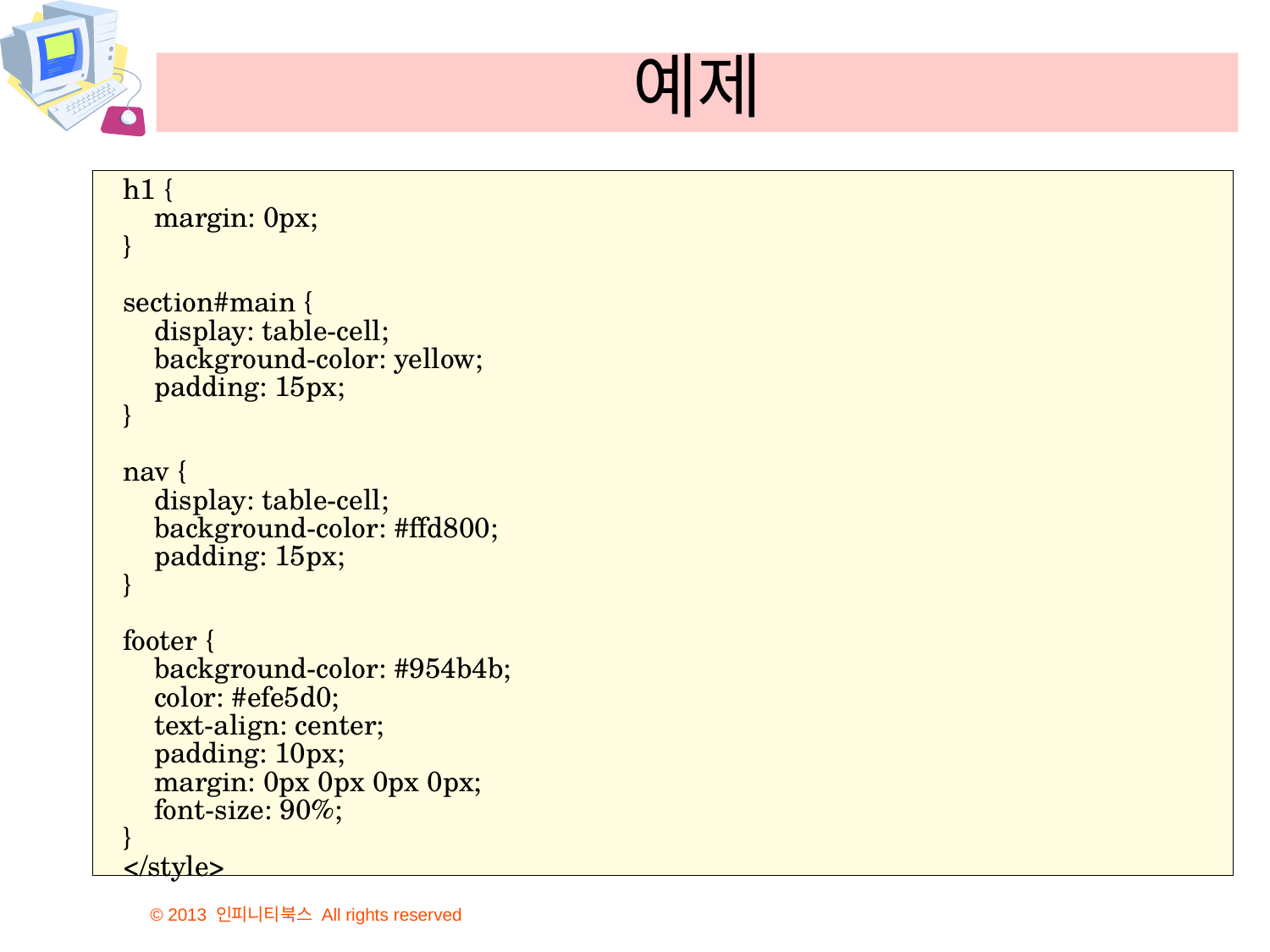

# 예제
h1 {
    margin: 0px;
}

section#main {
    display: table-cell;
    background-color: yellow;
    padding: 15px;
}

nav {
    display: table-cell;
    background-color: #ffd800;
    padding: 15px;
}

footer {
    background-color: #954b4b;
    color: #efe5d0;
    text-align: center;
    padding: 10px;
    margin: 0px 0px 0px 0px;
    font-size: 90%;
}
</style>